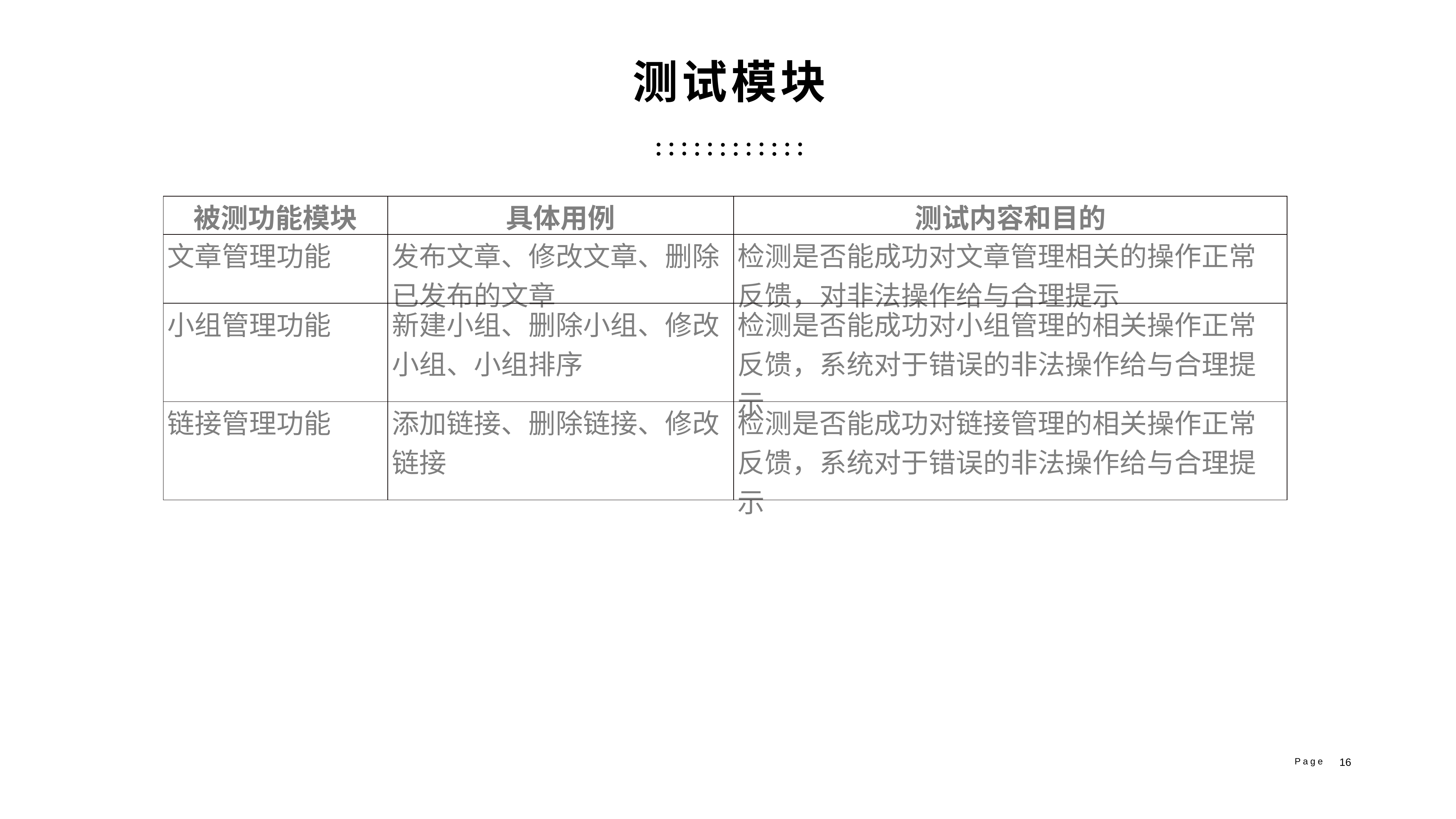

测试模块

| 被测功能模块 | 具体用例 | 测试内容和目的 |
| --- | --- | --- |
| 文章管理功能 | 发布文章、修改文章、删除已发布的文章 | 检测是否能成功对文章管理相关的操作正常反馈，对非法操作给与合理提示 |
| 小组管理功能 | 新建小组、删除小组、修改小组、小组排序 | 检测是否能成功对小组管理的相关操作正常反馈，系统对于错误的非法操作给与合理提示 |
| 链接管理功能 | 添加链接、删除链接、修改链接 | 检测是否能成功对链接管理的相关操作正常反馈，系统对于错误的非法操作给与合理提示 |